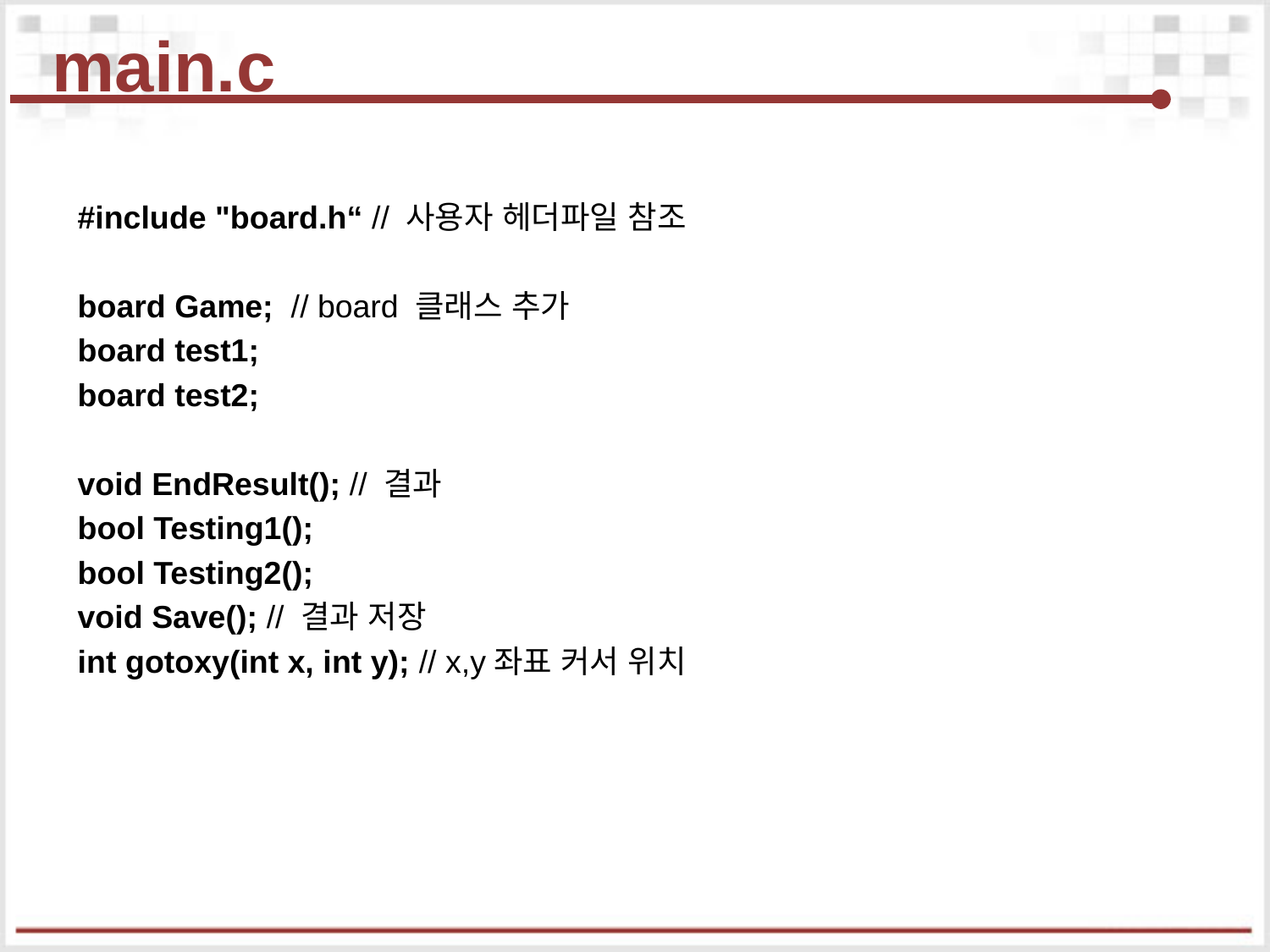

# main.c

#include "board.h“ // 사용자 헤더파일 참조

board Game;  // board 클래스 추가
board test1;
board test2;

void EndResult(); // 결과
bool Testing1();
bool Testing2();
void Save(); // 결과 저장
int gotoxy(int x, int y); // x,y좌표 커서 위치